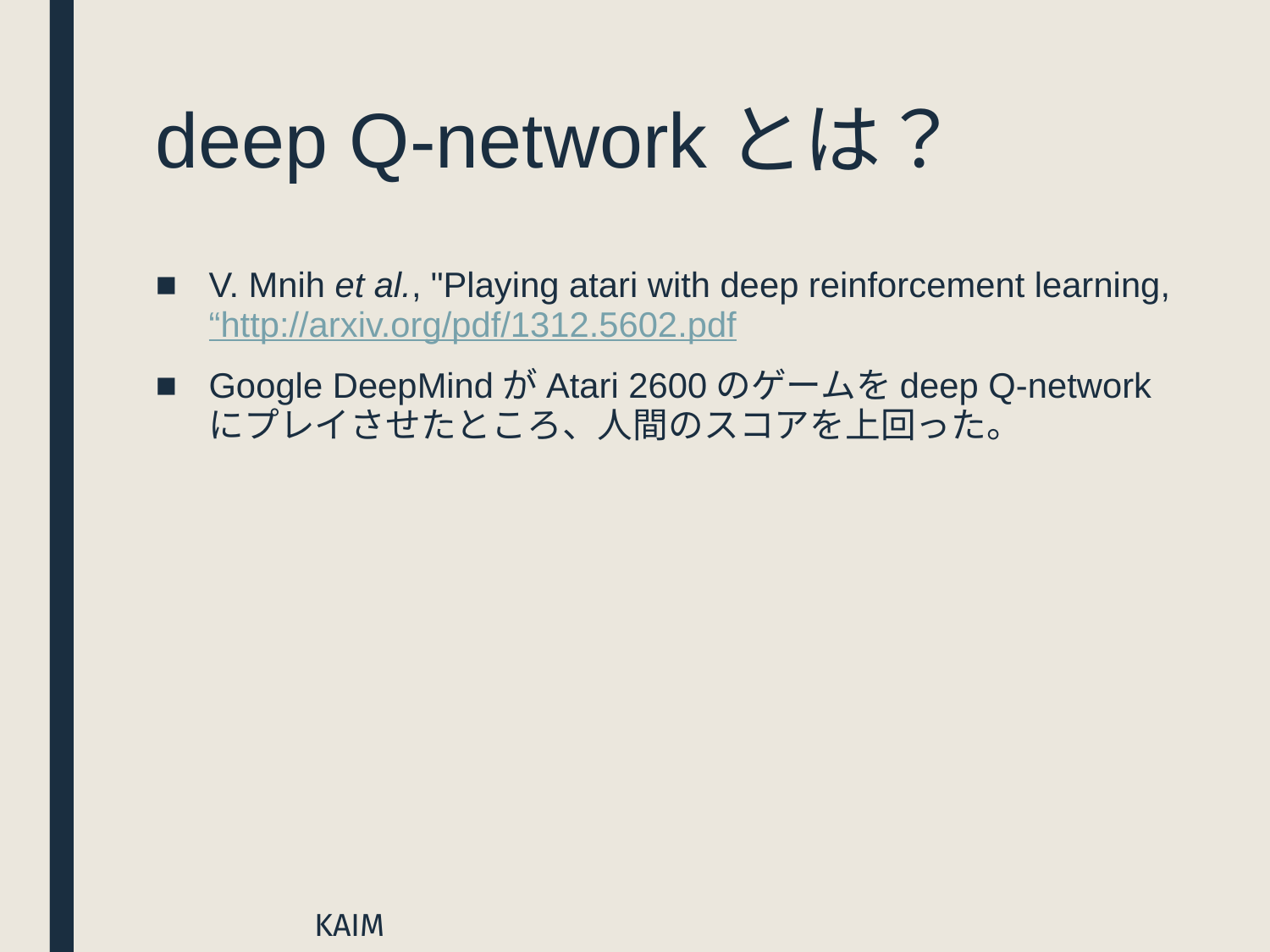

# deep Q-networkとは？
V. Mnih et al., "Playing atari with deep reinforcement learning,“http://arxiv.org/pdf/1312.5602.pdf
Google DeepMindがAtari 2600のゲームをdeep Q-networkにプレイさせたところ、人間のスコアを上回った。
KAIM